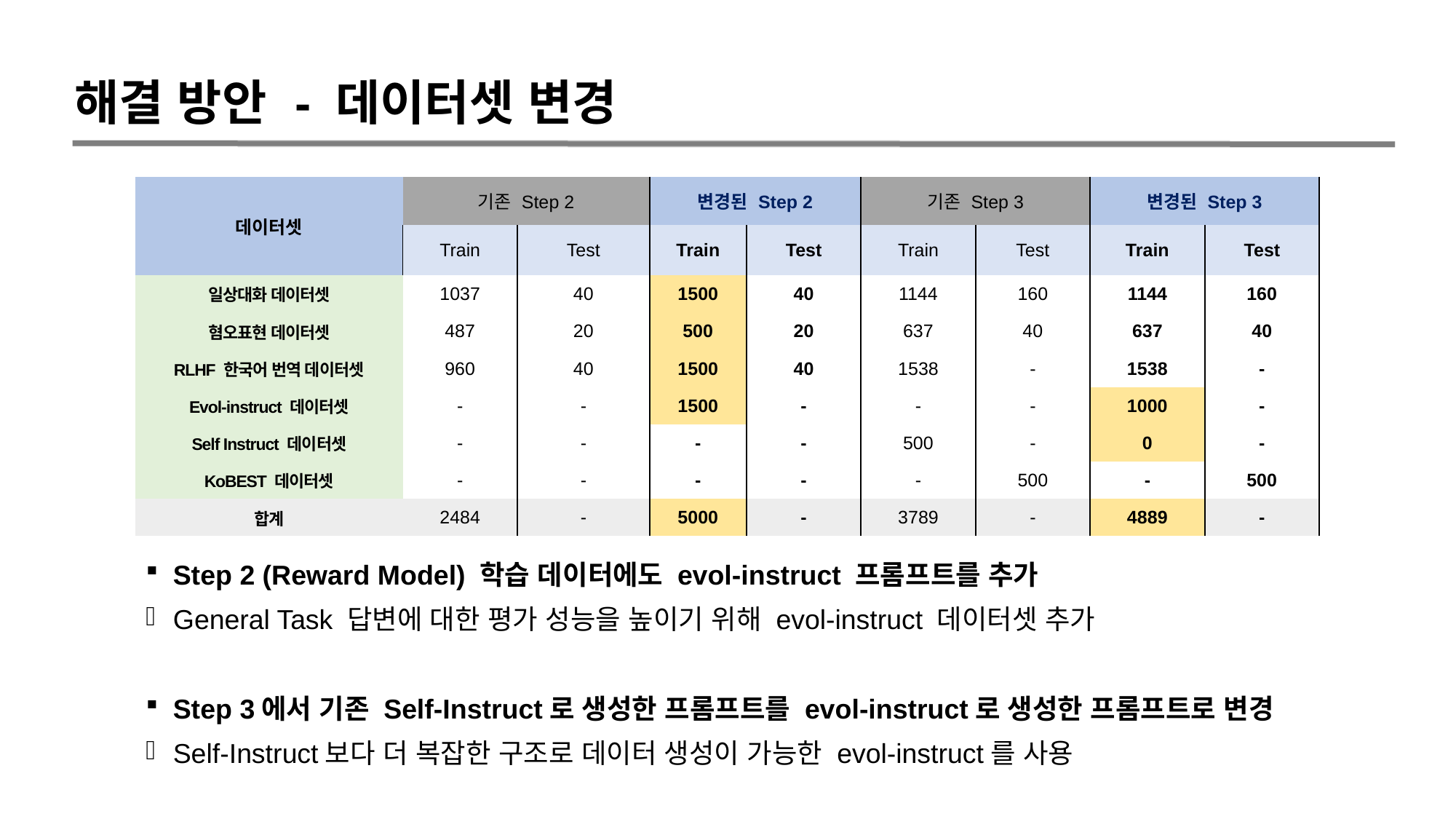

해결 방안 - 데이터셋 변경
| 데이터셋 | 기존 Step 2 |  | 변경된 Step 2 |  | 기존 Step 3 |  | 변경된 Step 3 |  |
| --- | --- | --- | --- | --- | --- | --- | --- | --- |
|  | Train | Test | Train | Test | Train | Test | Train | Test |
| 일상대화 데이터셋 | 1037 | 40 | 1500 | 40 | 1144 | 160 | 1144 | 160 |
| 혐오표현 데이터셋 | 487 | 20 | 500 | 20 | 637 | 40 | 637 | 40 |
| RLHF 한국어 번역 데이터셋 | 960 | 40 | 1500 | 40 | 1538 | - | 1538 | - |
| Evol-instruct 데이터셋 | - | - | 1500 | - | - | - | 1000 | - |
| Self Instruct 데이터셋 | - | - | - | - | 500 | - | 0 | - |
| KoBEST 데이터셋 | - | - | - | - | - | 500 | - | 500 |
| 합계 | 2484 | - | 5000 | - | 3789 | - | 4889 | - |
Step 2 (Reward Model) 학습 데이터에도 evol-instruct 프롬프트를 추가
General Task 답변에 대한 평가 성능을 높이기 위해 evol-instruct 데이터셋 추가

Step 3에서 기존 Self-Instruct로 생성한 프롬프트를 evol-instruct로 생성한 프롬프트로 변경
Self-Instruct보다 더 복잡한 구조로 데이터 생성이 가능한 evol-instruct를 사용